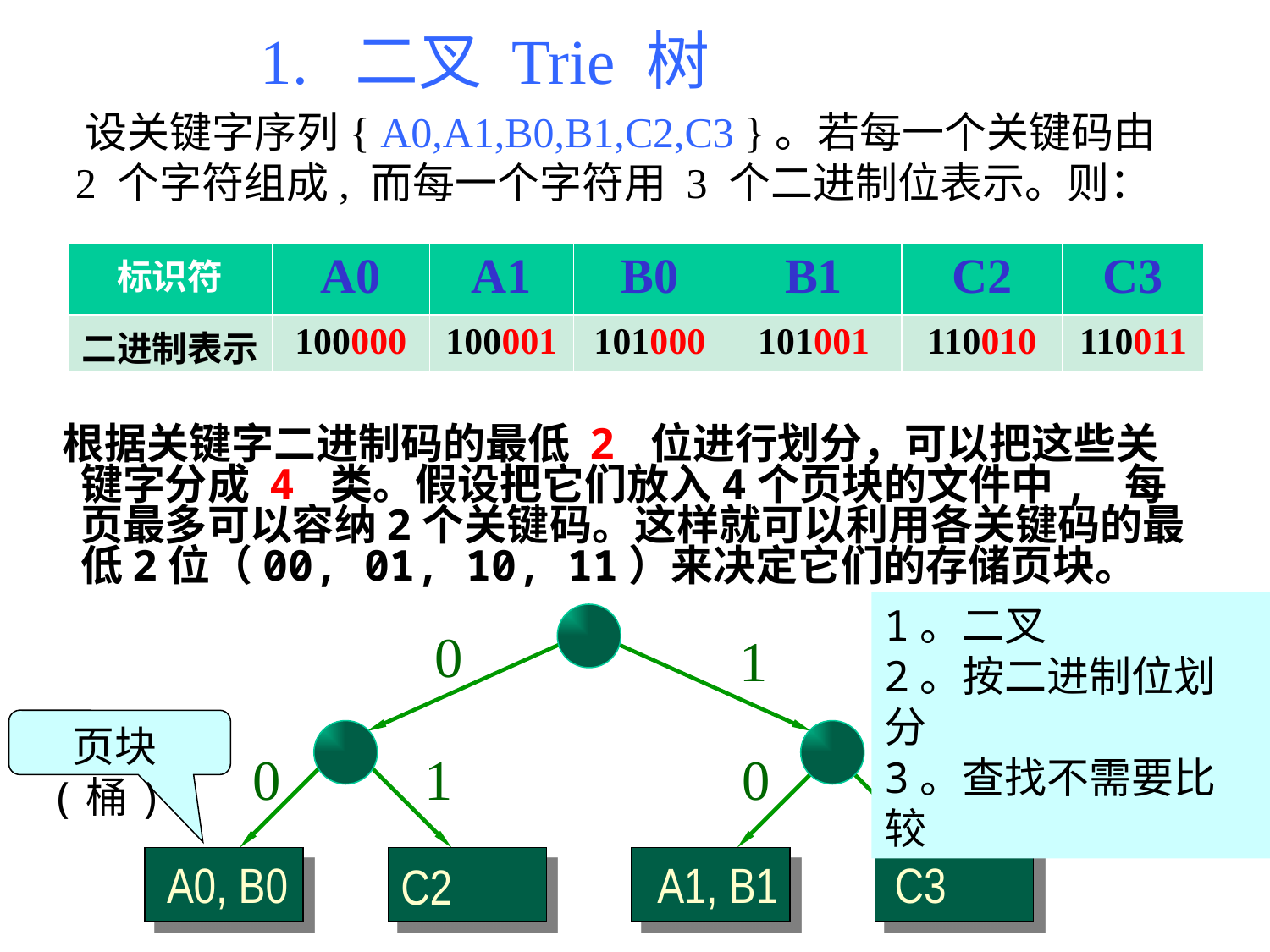

1.  二叉 Trie 树
     设关键字序列{ A0,A1,B0,B1,C2,C3 }。若每一个关键码由 2 个字符组成, 而每一个字符用 3 个二进制位表示。则：
| 标识符 | A0 | A1 | B0 | B1 | C2 | C3 |
| --- | --- | --- | --- | --- | --- | --- |
| 二进制表示 | 100000 | 100001 | 101000 | 101001 | 110010 | 110011 |
  根据关键字二进制码的最低 2 位进行划分，可以把这些关键字分成 4 类。假设把它们放入4个页块的文件中, 每页最多可以容纳2个关键码。这样就可以利用各关键码的最低2位（00, 01, 10, 11）来决定它们的存储页块。
1。二叉
2。按二进制位划分
3。查找不需要比较

0
1

0
1
0
1

页块(桶)

A0, B0

A1, B1

C3
C2